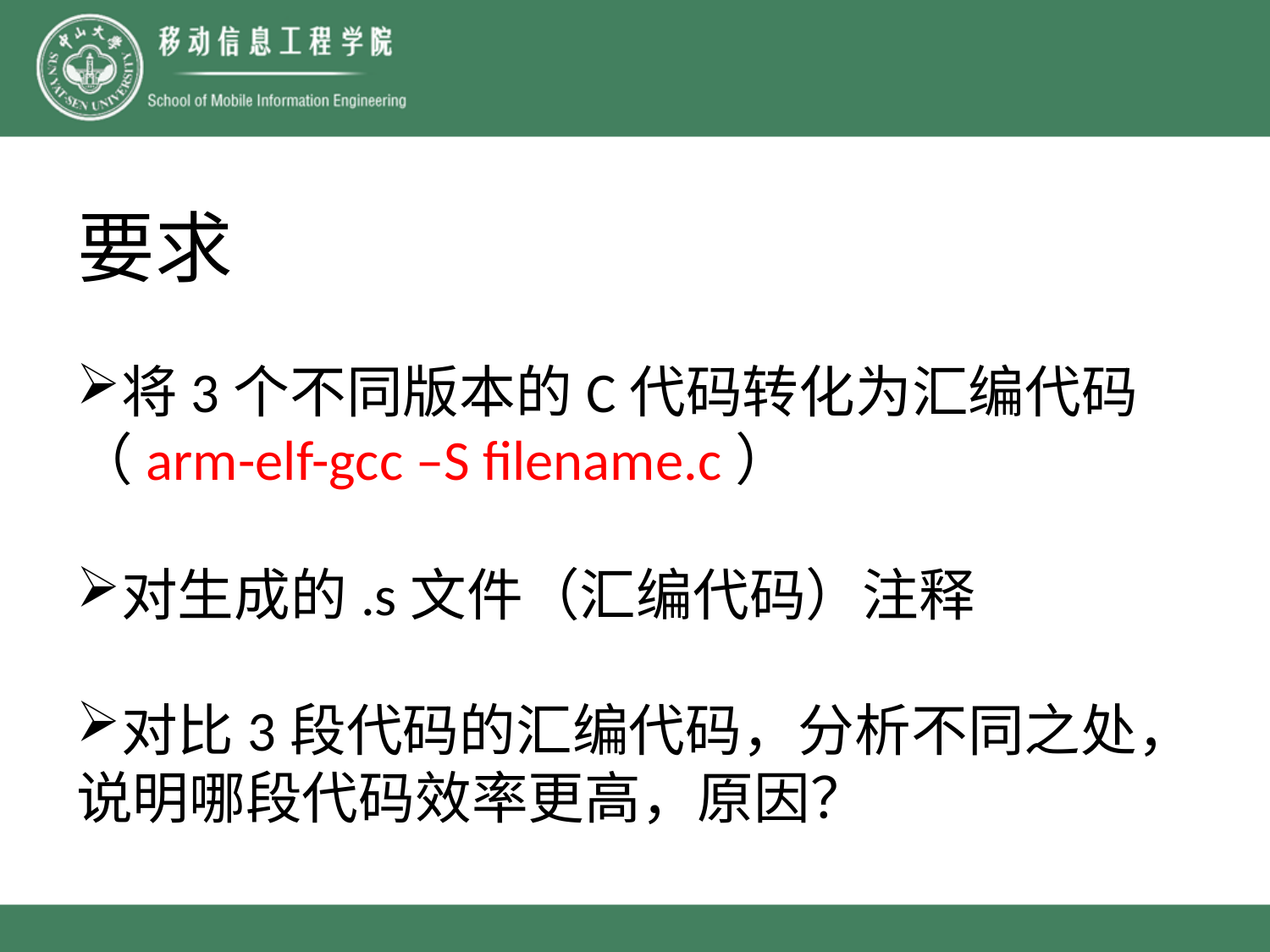

要求
将3个不同版本的C代码转化为汇编代码
（arm-elf-gcc –S filename.c）

对生成的.s文件（汇编代码）注释

对比3段代码的汇编代码，分析不同之处，说明哪段代码效率更高，原因？